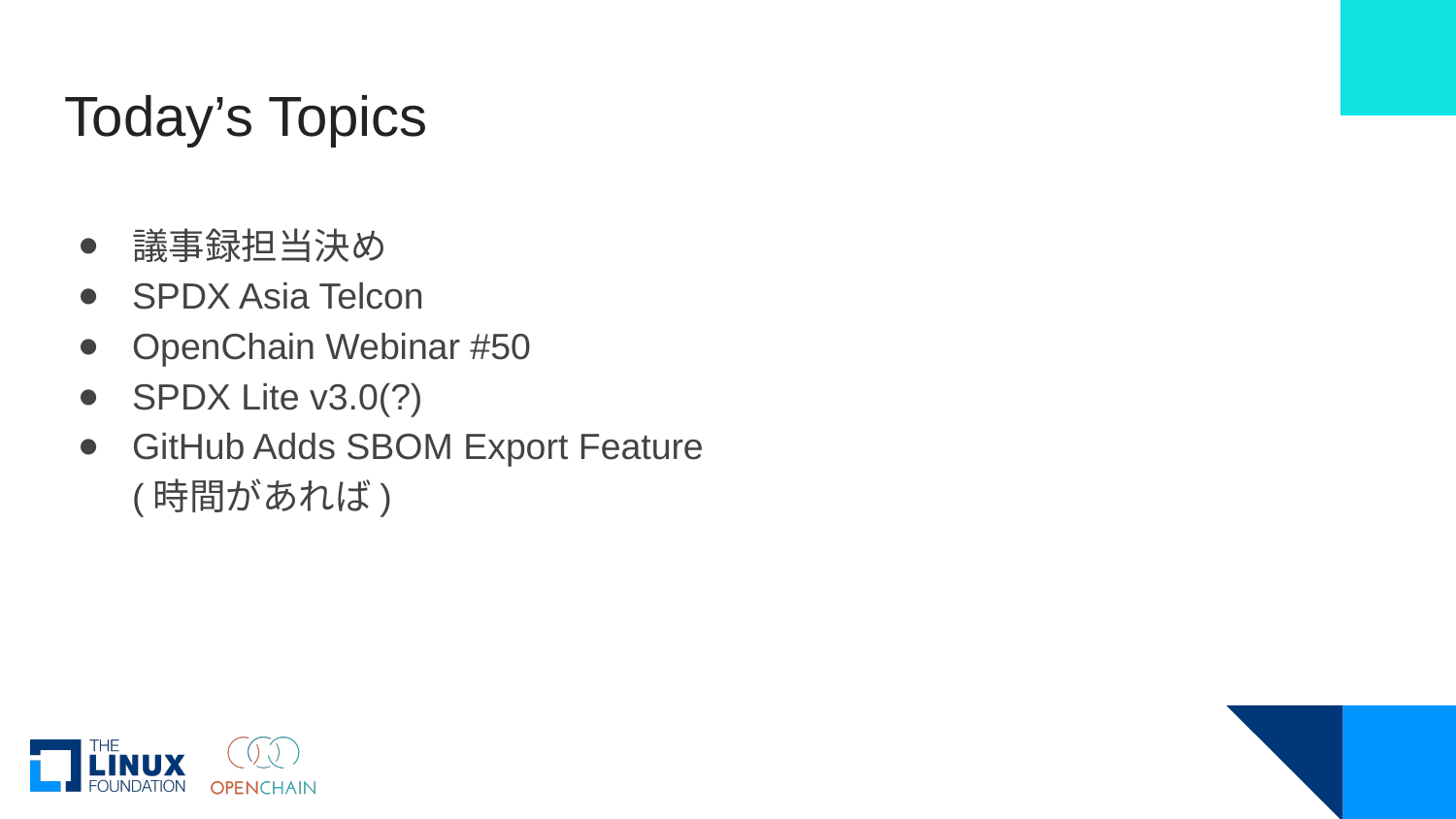

# Today’s Topics
議事録担当決め
SPDX Asia Telcon
OpenChain Webinar #50
SPDX Lite v3.0(?)
GitHub Adds SBOM Export Feature
(時間があれば)